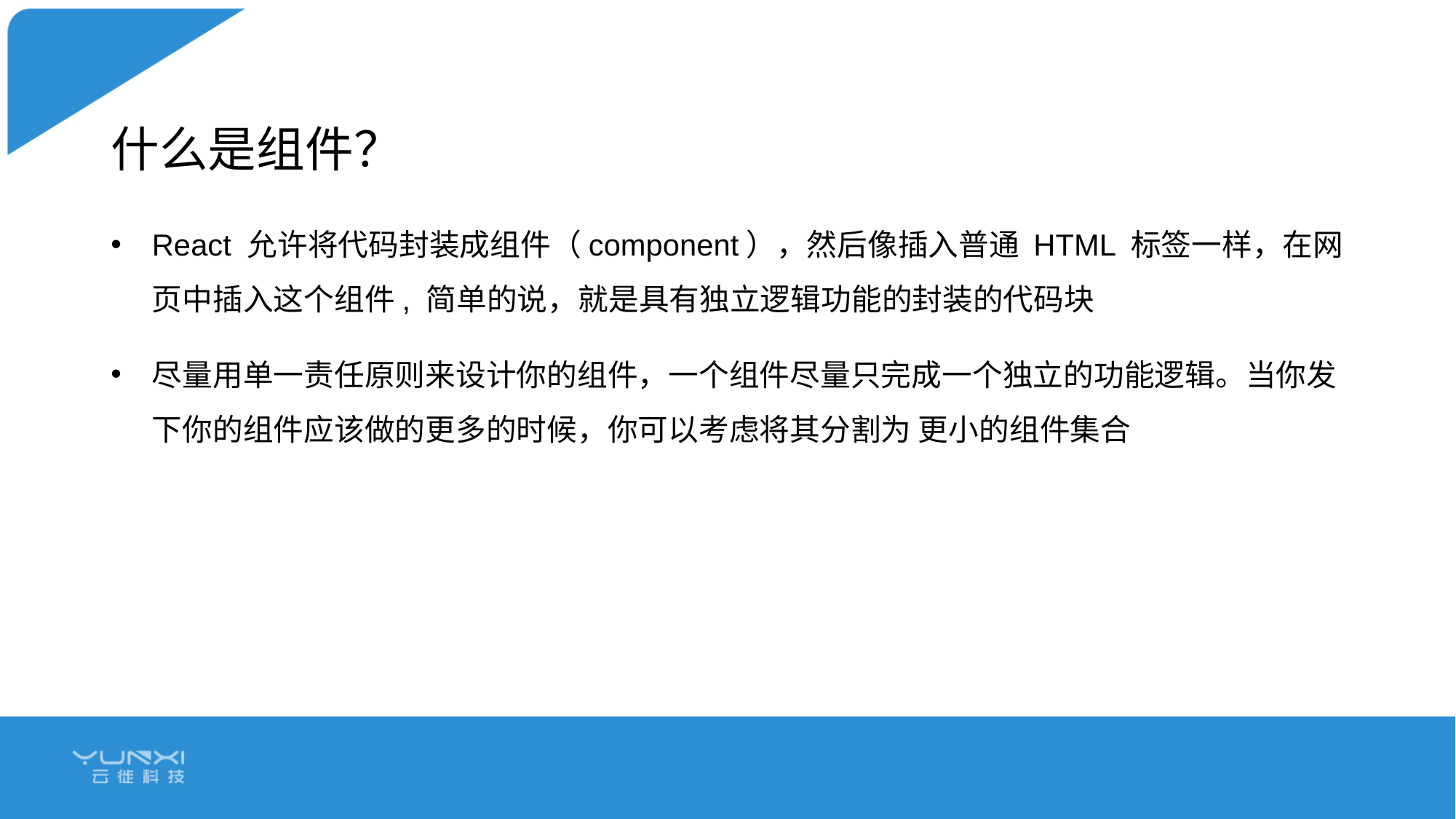

# 什么是组件？
React 允许将代码封装成组件（component），然后像插入普通 HTML 标签一样，在网页中插入这个组件, 简单的说，就是具有独立逻辑功能的封装的代码块
尽量用单一责任原则来设计你的组件，一个组件尽量只完成一个独立的功能逻辑。当你发下你的组件应该做的更多的时候，你可以考虑将其分割为 更小的组件集合